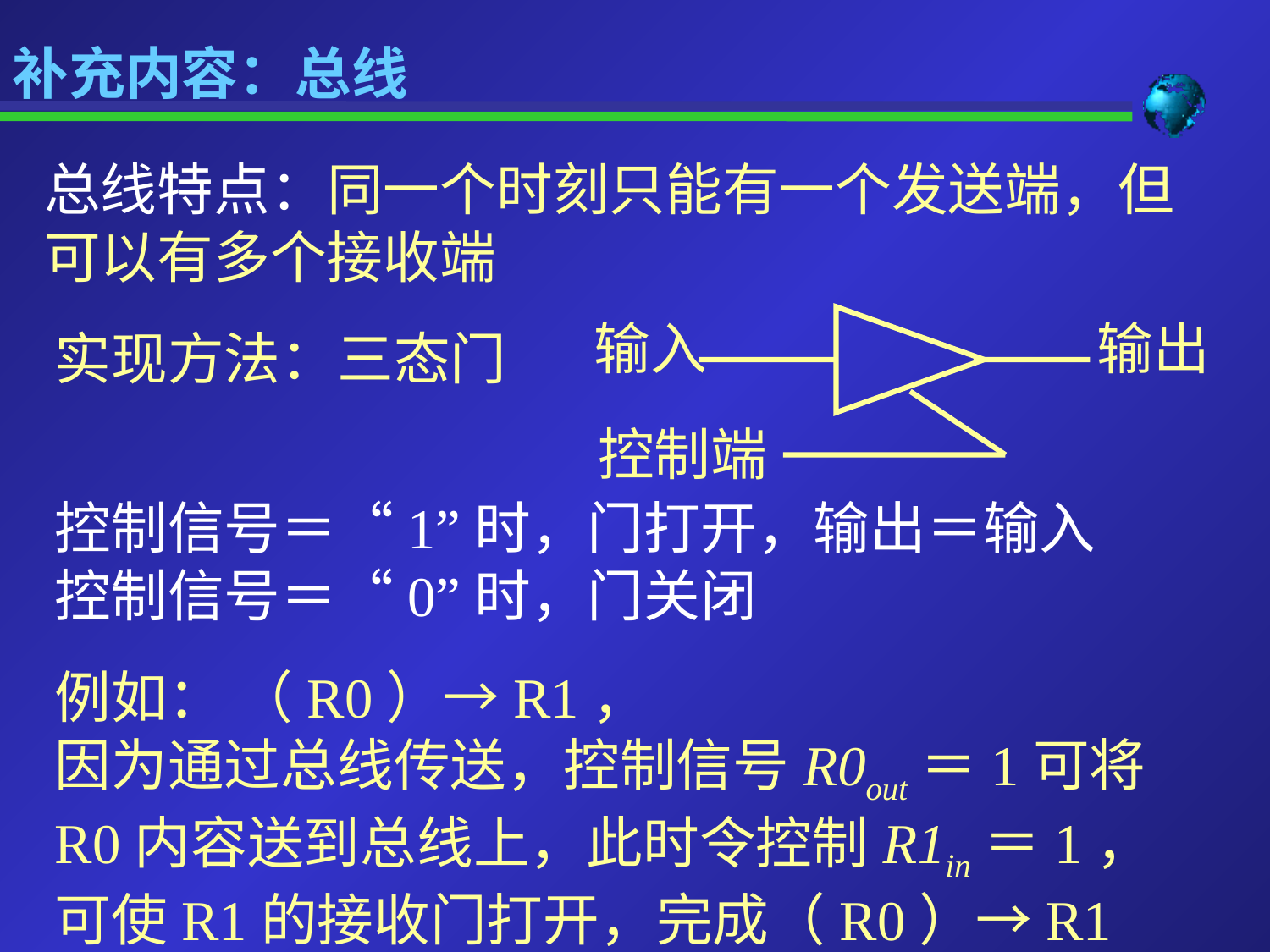

补充内容：总线
总线特点：同一个时刻只能有一个发送端，但可以有多个接收端
输入

输出
实现方法：三态门
控制端
控制信号＝“1”时，门打开，输出＝输入
控制信号＝“0”时，门关闭
例如： （R0）→R1，
因为通过总线传送，控制信号R0out＝1可将R0内容送到总线上，此时令控制R1in＝1，可使R1的接收门打开，完成（R0）→R1
14